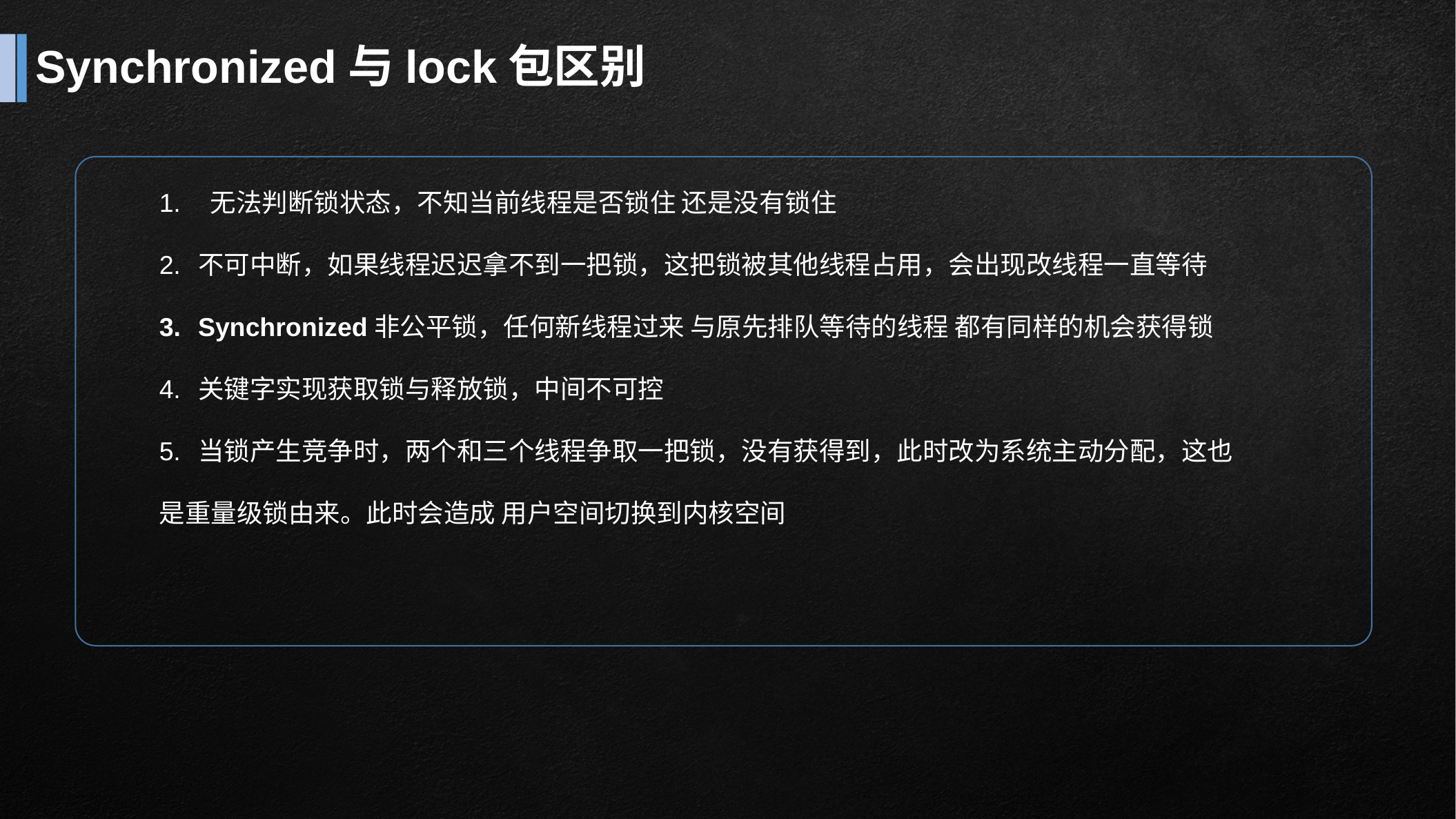

# Synchronized与lock包区别

 无法判断锁状态，不知当前线程是否锁住 还是没有锁住

不可中断，如果线程迟迟拿不到一把锁，这把锁被其他线程占用，会出现改线程一直等待

Synchronized非公平锁，任何新线程过来 与原先排队等待的线程 都有同样的机会获得锁

关键字实现获取锁与释放锁，中间不可控

当锁产生竞争时，两个和三个线程争取一把锁，没有获得到，此时改为系统主动分配，这也

是重量级锁由来。此时会造成 用户空间切换到内核空间